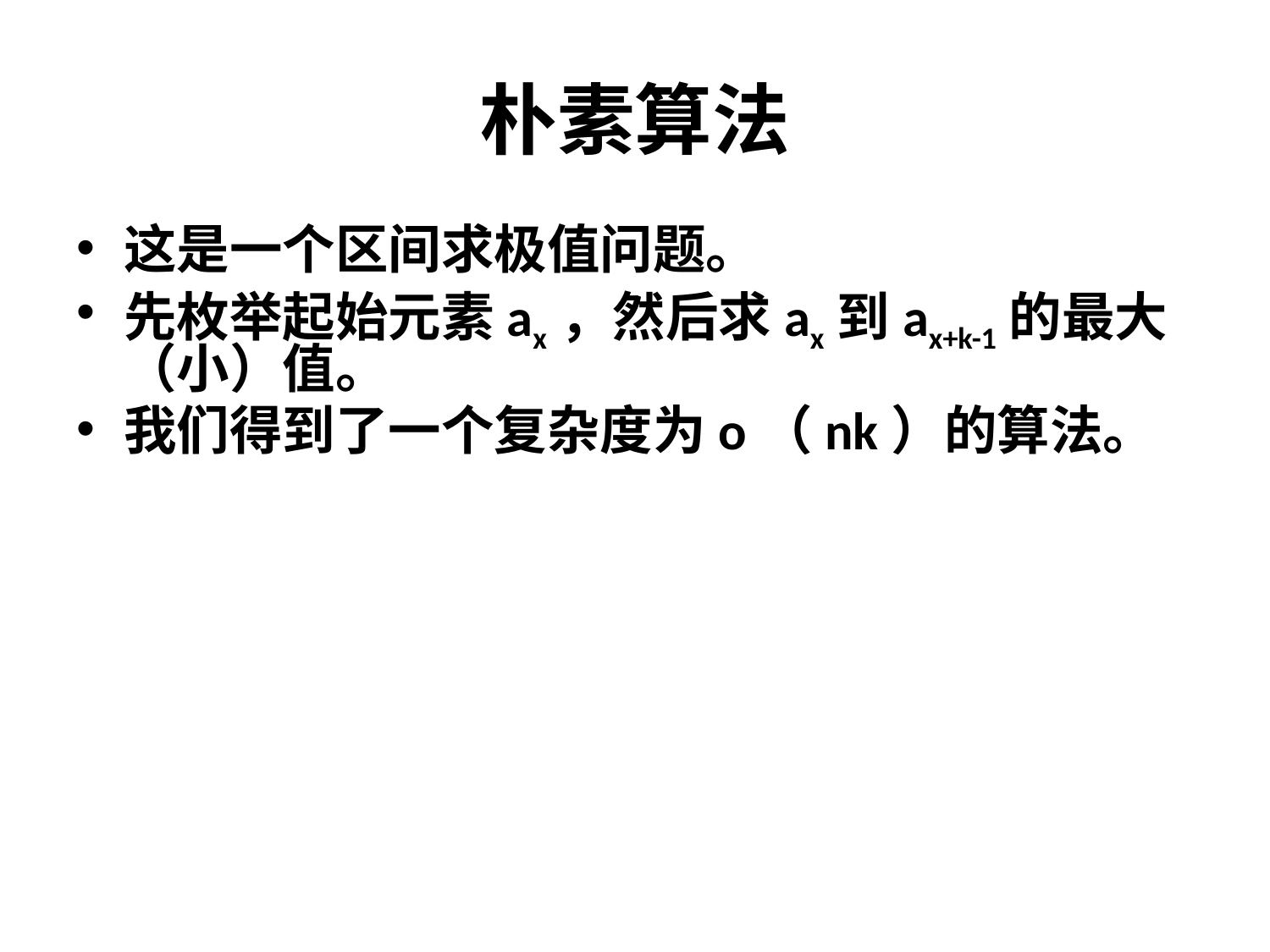

# 朴素算法
这是一个区间求极值问题。
先枚举起始元素ax，然后求ax到ax+k-1的最大（小）值。
我们得到了一个复杂度为o（nk）的算法。